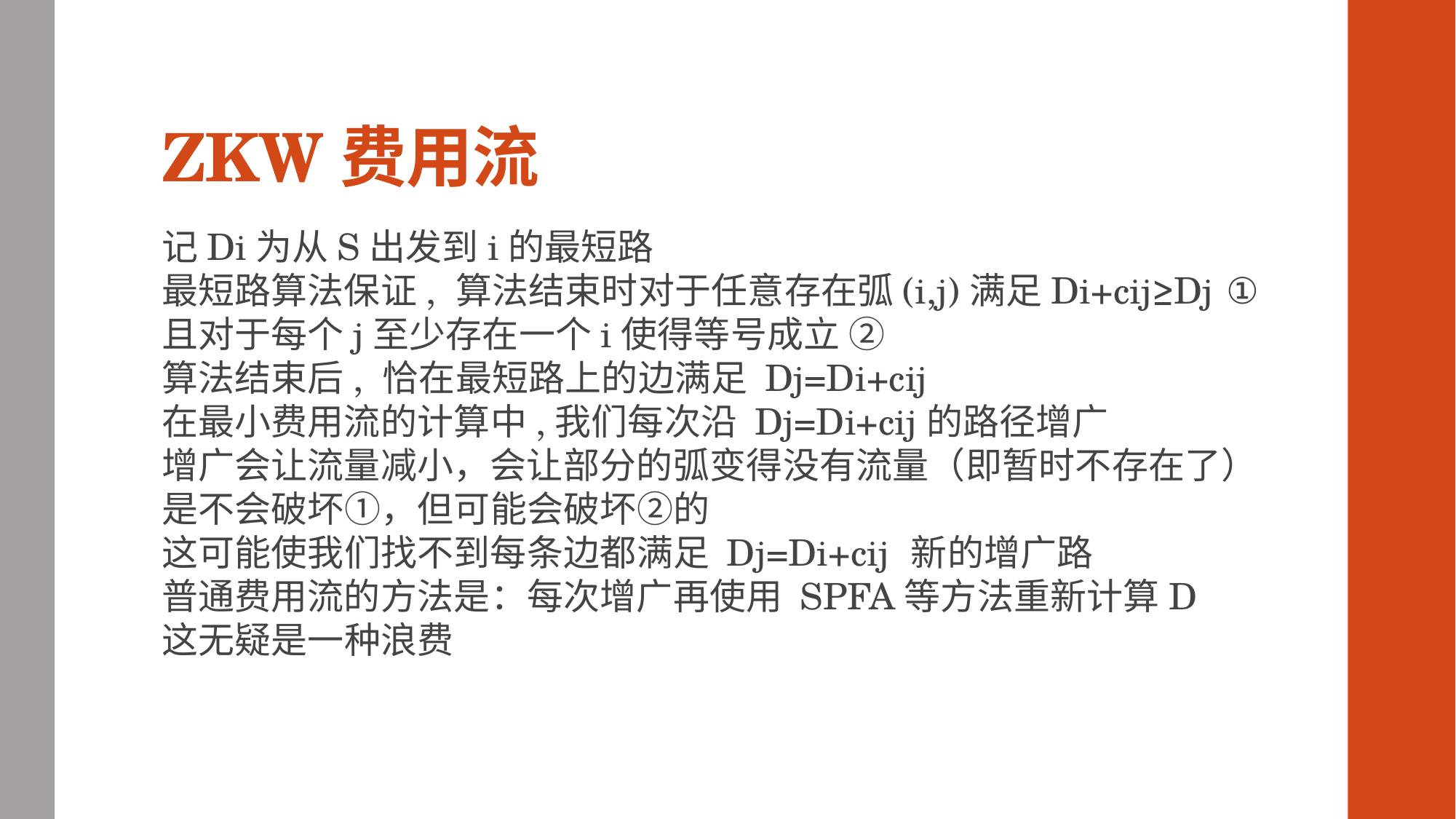

# ZKW费用流
记Di为从S出发到i的最短路
最短路算法保证, 算法结束时对于任意存在弧(i,j)满足Di+cij≥Dj ①
且对于每个j至少存在一个i使得等号成立 ②
算法结束后, 恰在最短路上的边满足 Dj=Di+cij
在最小费用流的计算中,我们每次沿 Dj=Di+cij的路径增广
增广会让流量减小，会让部分的弧变得没有流量（即暂时不存在了）
是不会破坏①，但可能会破坏②的
这可能使我们找不到每条边都满足 Dj=Di+cij 新的增广路
普通费用流的方法是：每次增广再使用 SPFA等方法重新计算D
这无疑是一种浪费